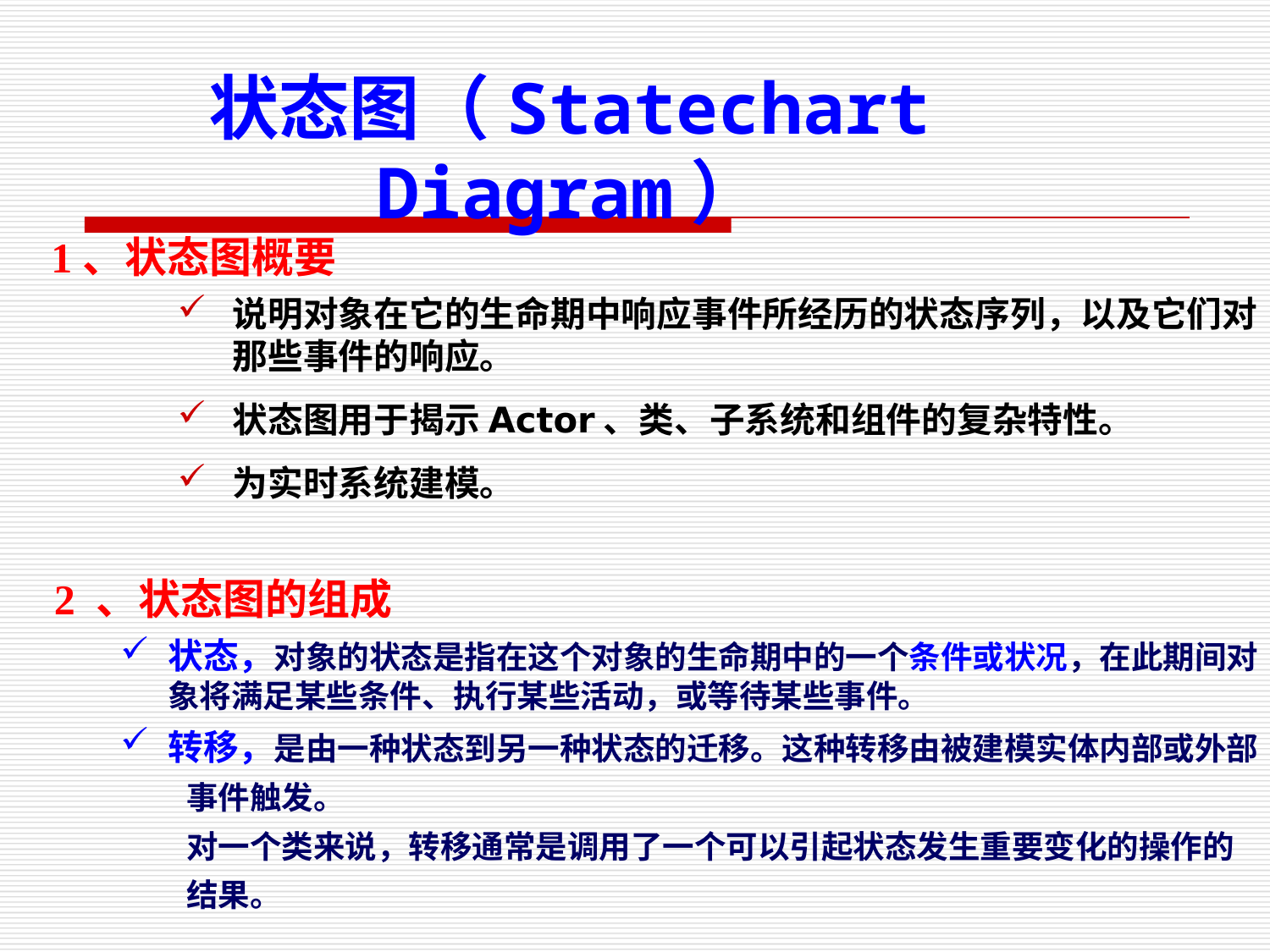

状态图（Statechart Diagram）
1、状态图概要
说明对象在它的生命期中响应事件所经历的状态序列，以及它们对那些事件的响应。
状态图用于揭示Actor、类、子系统和组件的复杂特性。
为实时系统建模。
2 、状态图的组成
状态，对象的状态是指在这个对象的生命期中的一个条件或状况，在此期间对象将满足某些条件、执行某些活动，或等待某些事件。
转移，是由一种状态到另一种状态的迁移。这种转移由被建模实体内部或外部
事件触发。
对一个类来说，转移通常是调用了一个可以引起状态发生重要变化的操作的
结果。